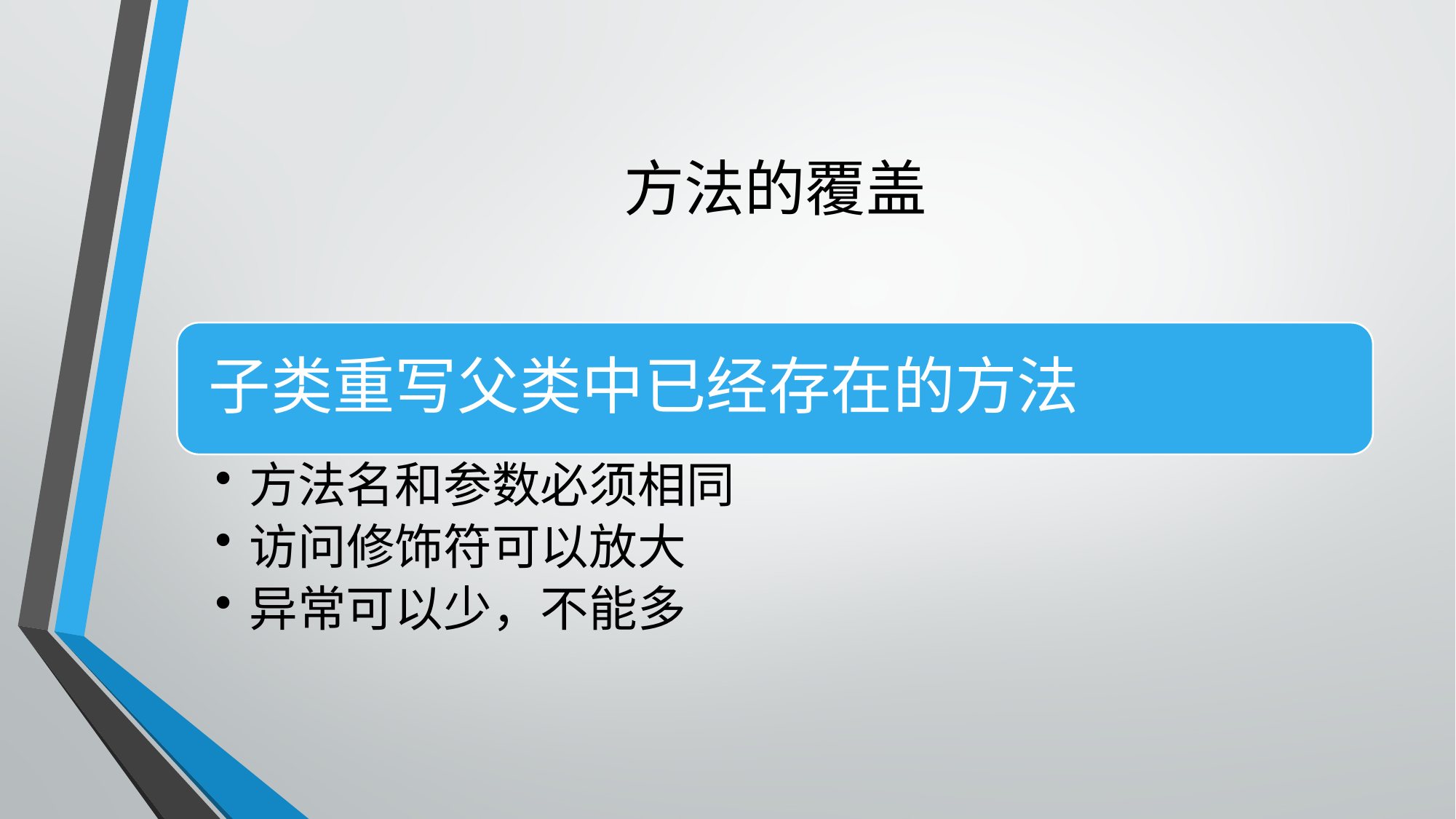

# 方法的覆盖
子类重写父类中已经存在的方法
方法名和参数必须相同
访问修饰符可以放大
异常可以少，不能多